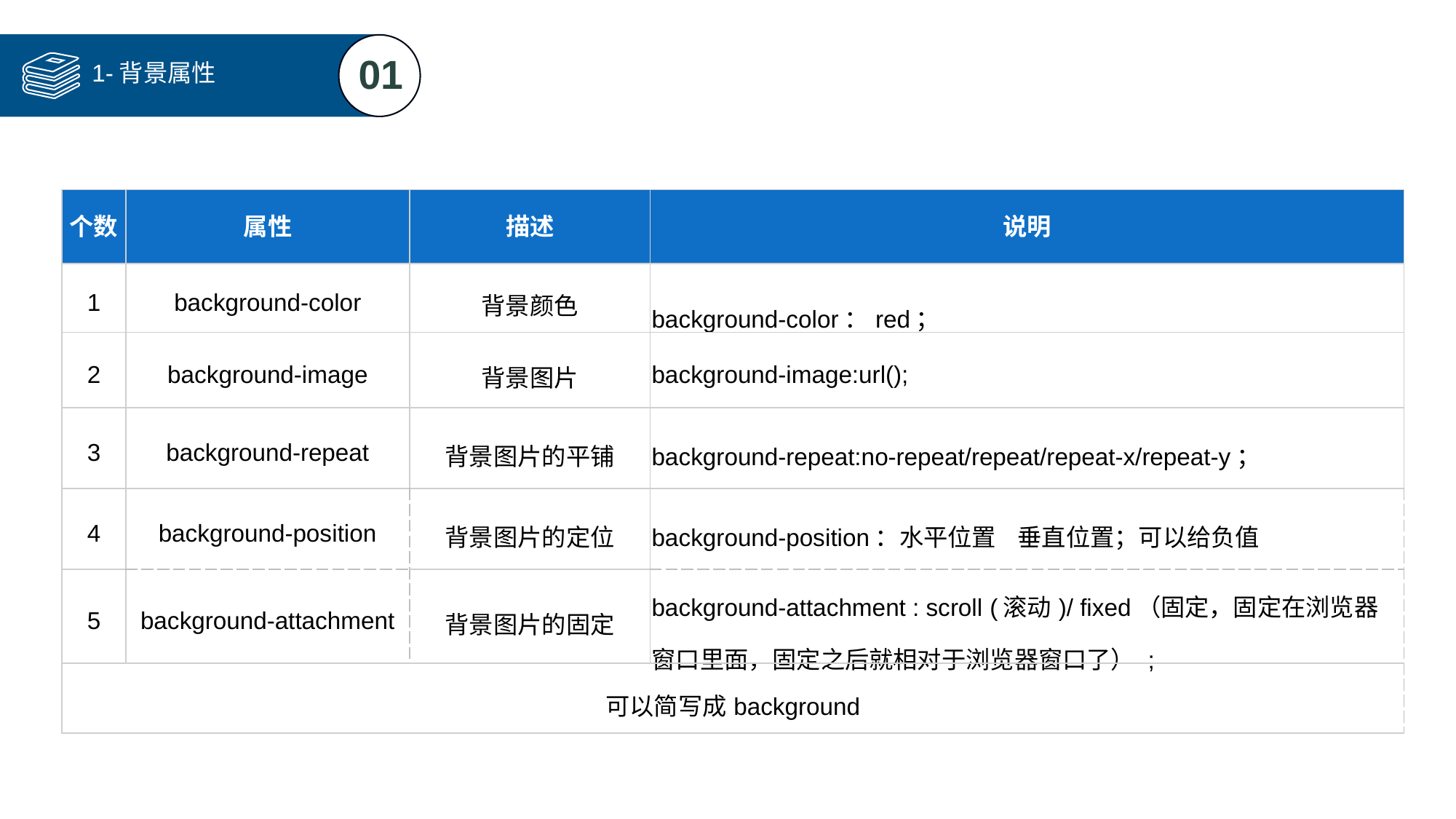

01
1-背景属性

| 个数 | 属性 | 描述 | 说明 |
| --- | --- | --- | --- |
| 1 | background-color | 背景颜色 | background-color：red； |
| 2 | background-image | 背景图片 | background-image:url(); |
| 3 | background-repeat | 背景图片的平铺 | background-repeat:no-repeat/repeat/repeat-x/repeat-y； |
| 4 | background-position | 背景图片的定位 | background-position：水平位置 垂直位置；可以给负值 |
| 5 | background-attachment | 背景图片的固定 | background-attachment : scroll (滚动)/ fixed（固定，固定在浏览器窗口里面，固定之后就相对于浏览器窗口了） ; |
| 可以简写成background |  |  |  |